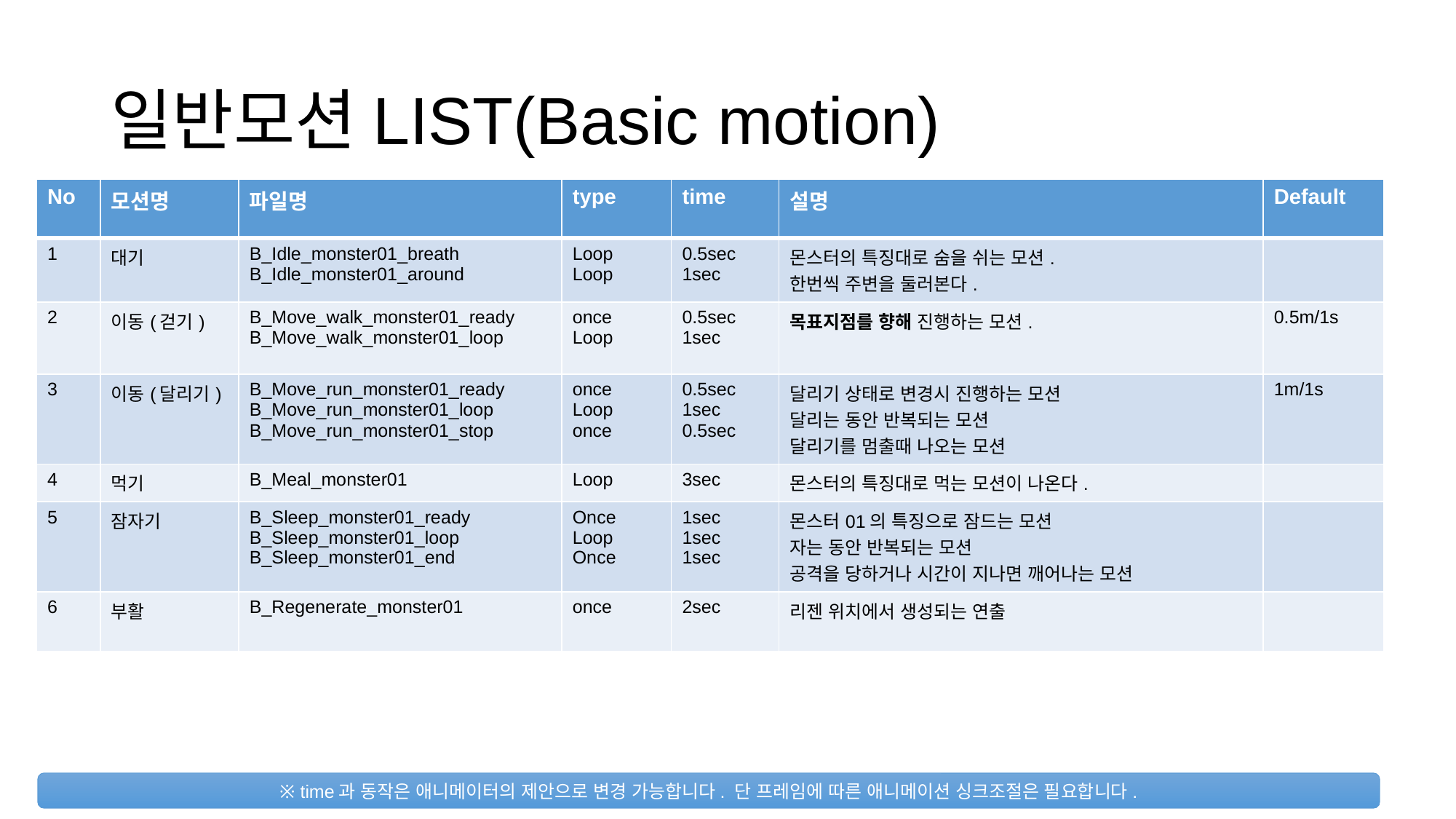

# 일반모션LIST(Basic motion)
| No | 모션명 | 파일명 | type | time | 설명 | Default |
| --- | --- | --- | --- | --- | --- | --- |
| 1 | 대기 | B\_Idle\_monster01\_breath B\_Idle\_monster01\_around | Loop Loop | 0.5sec 1sec | 몬스터의 특징대로 숨을 쉬는 모션. 한번씩 주변을 둘러본다. |  |
| 2 | 이동(걷기) | B\_Move\_walk\_monster01\_ready B\_Move\_walk\_monster01\_loop | once Loop | 0.5sec 1sec | 목표지점를 향해 진행하는 모션. | 0.5m/1s |
| 3 | 이동(달리기) | B\_Move\_run\_monster01\_ready B\_Move\_run\_monster01\_loop B\_Move\_run\_monster01\_stop | once Loop once | 0.5sec 1sec 0.5sec | 달리기 상태로 변경시 진행하는 모션 달리는 동안 반복되는 모션 달리기를 멈출때 나오는 모션 | 1m/1s |
| 4 | 먹기 | B\_Meal\_monster01 | Loop | 3sec | 몬스터의 특징대로 먹는 모션이 나온다. |  |
| 5 | 잠자기 | B\_Sleep\_monster01\_ready B\_Sleep\_monster01\_loop B\_Sleep\_monster01\_end | Once Loop Once | 1sec 1sec 1sec | 몬스터01의 특징으로 잠드는 모션 자는 동안 반복되는 모션 공격을 당하거나 시간이 지나면 깨어나는 모션 |  |
| 6 | 부활 | B\_Regenerate\_monster01 | once | 2sec | 리젠 위치에서 생성되는 연출 |  |
※ time과 동작은 애니메이터의 제안으로 변경 가능합니다. 단 프레임에 따른 애니메이션 싱크조절은 필요합니다.